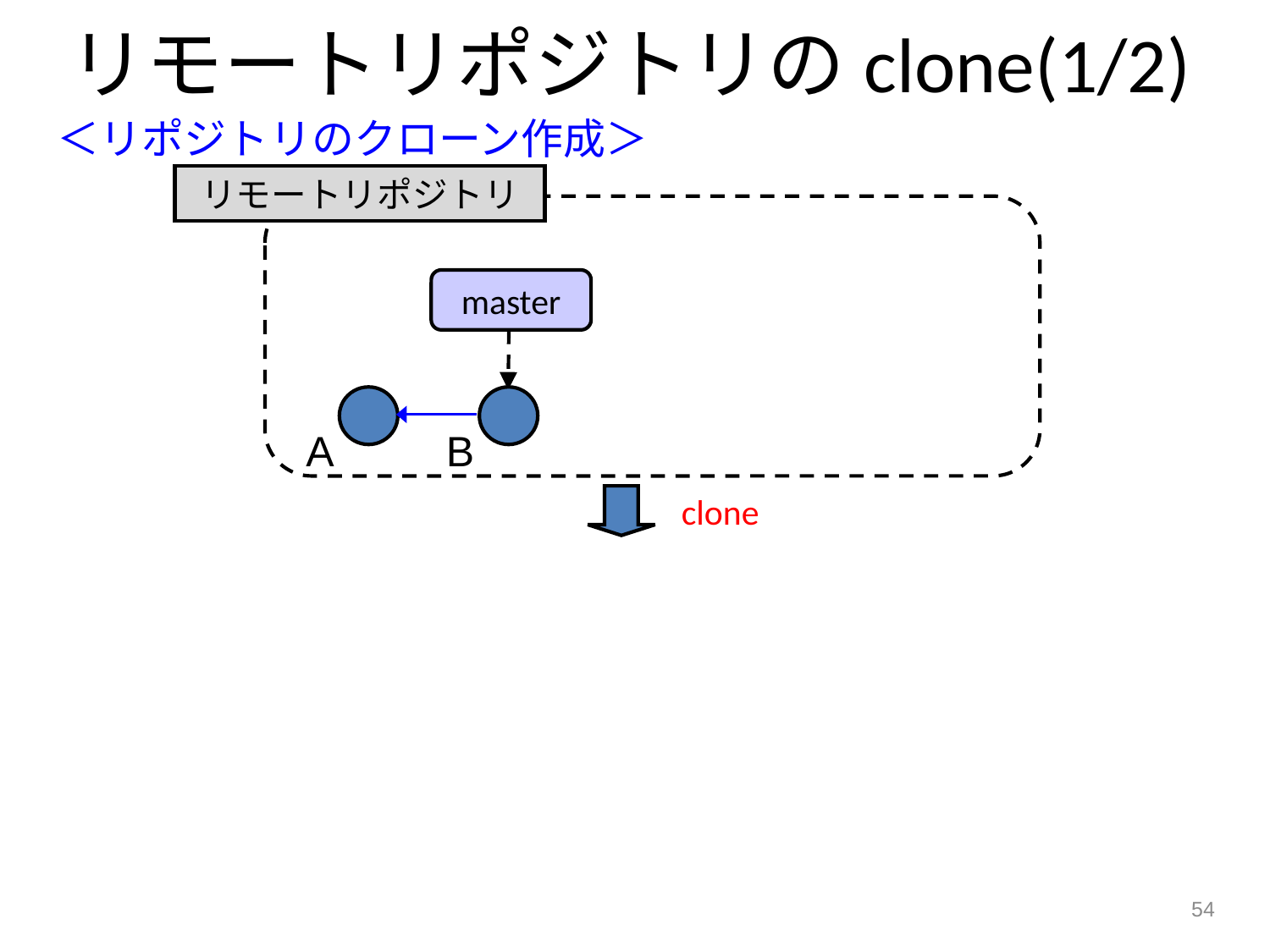

リモートリポジトリのclone(1/2)
＜リポジトリのクローン作成＞
リモートリポジトリ

master

A
B
clone

54